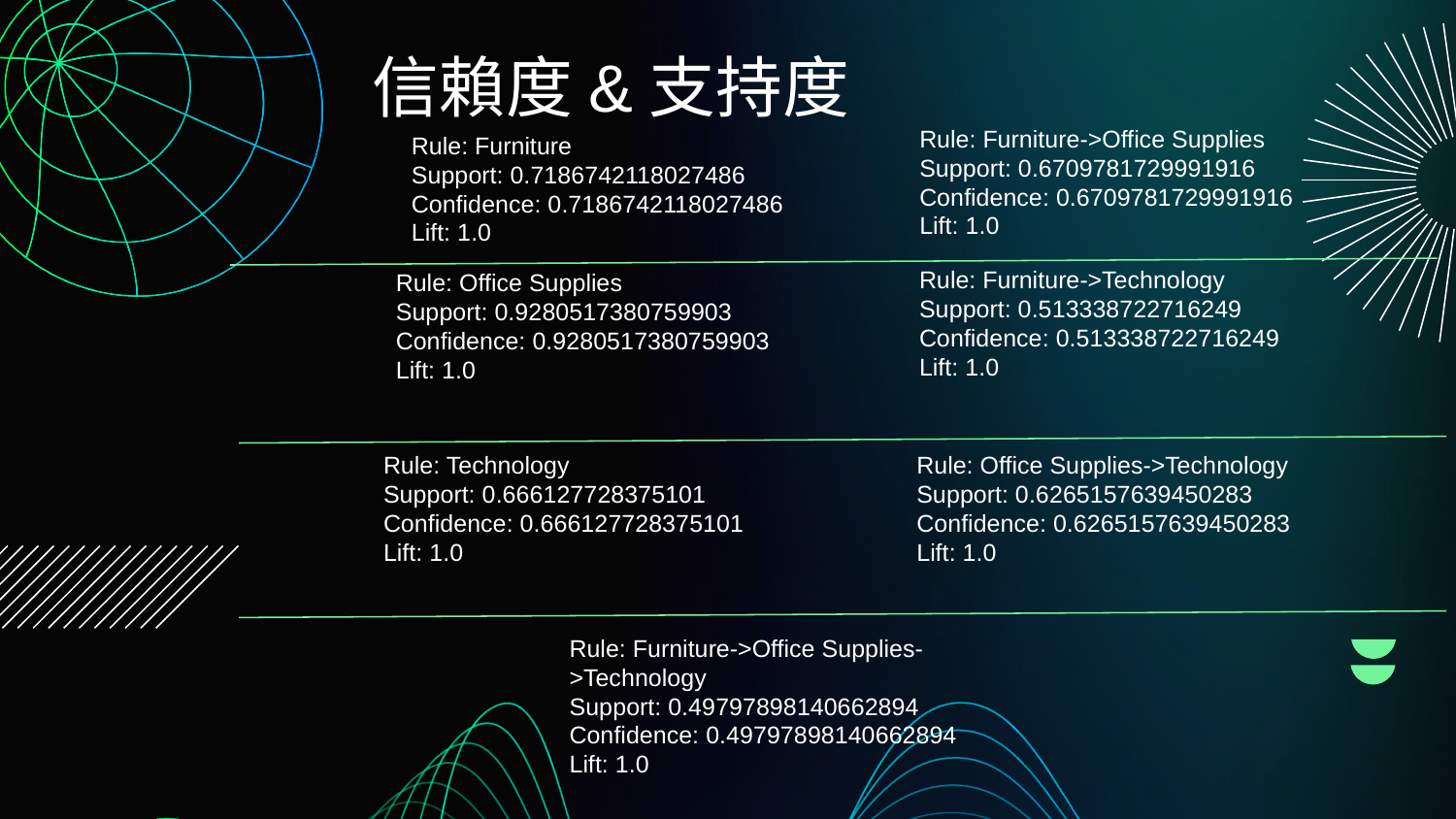

信賴度&支持度
Rule: Furniture->Office Supplies
Support: 0.6709781729991916
Confidence: 0.6709781729991916
Lift: 1.0

# Rule: Furniture
Support: 0.7186742118027486
Confidence: 0.7186742118027486
Lift: 1.0

Rule: Office Supplies
Support: 0.9280517380759903
Confidence: 0.9280517380759903
Lift: 1.0

Rule: Furniture->Technology
Support: 0.513338722716249
Confidence: 0.513338722716249
Lift: 1.0

Rule: Technology
Support: 0.666127728375101
Confidence: 0.666127728375101
Lift: 1.0

Rule: Office Supplies->Technology
Support: 0.6265157639450283
Confidence: 0.6265157639450283
Lift: 1.0

Rule: Furniture->Office Supplies->Technology
Support: 0.49797898140662894
Confidence: 0.49797898140662894
Lift: 1.0